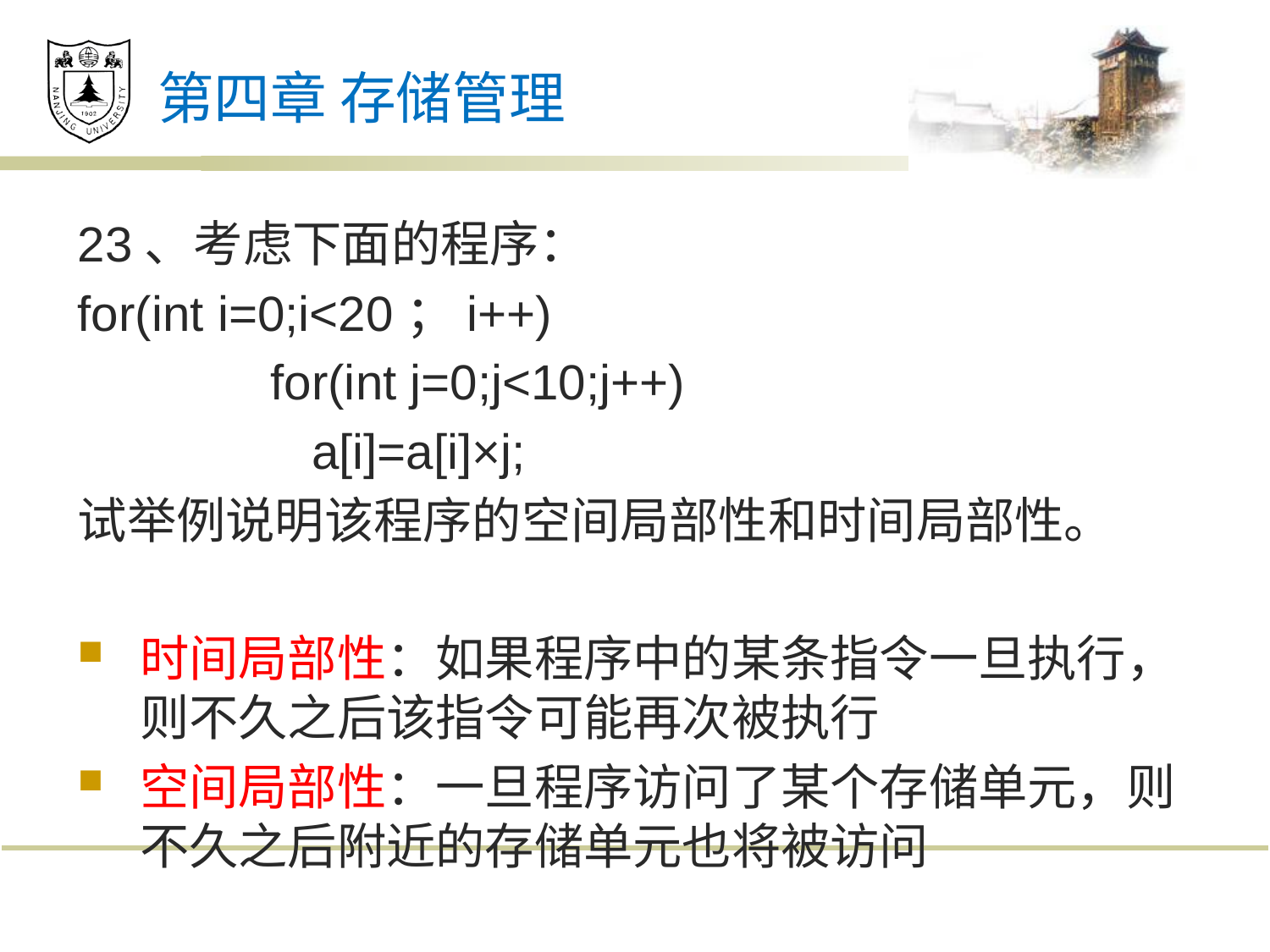

# 第四章 存储管理
23、考虑下面的程序：
for(int i=0;i<20；i++)
              for(int j=0;j<10;j++)
                 a[i]=a[i]×j;
试举例说明该程序的空间局部性和时间局部性。

时间局部性：如果程序中的某条指令一旦执行，则不久之后该指令可能再次被执行
空间局部性：一旦程序访问了某个存储单元，则不久之后附近的存储单元也将被访问